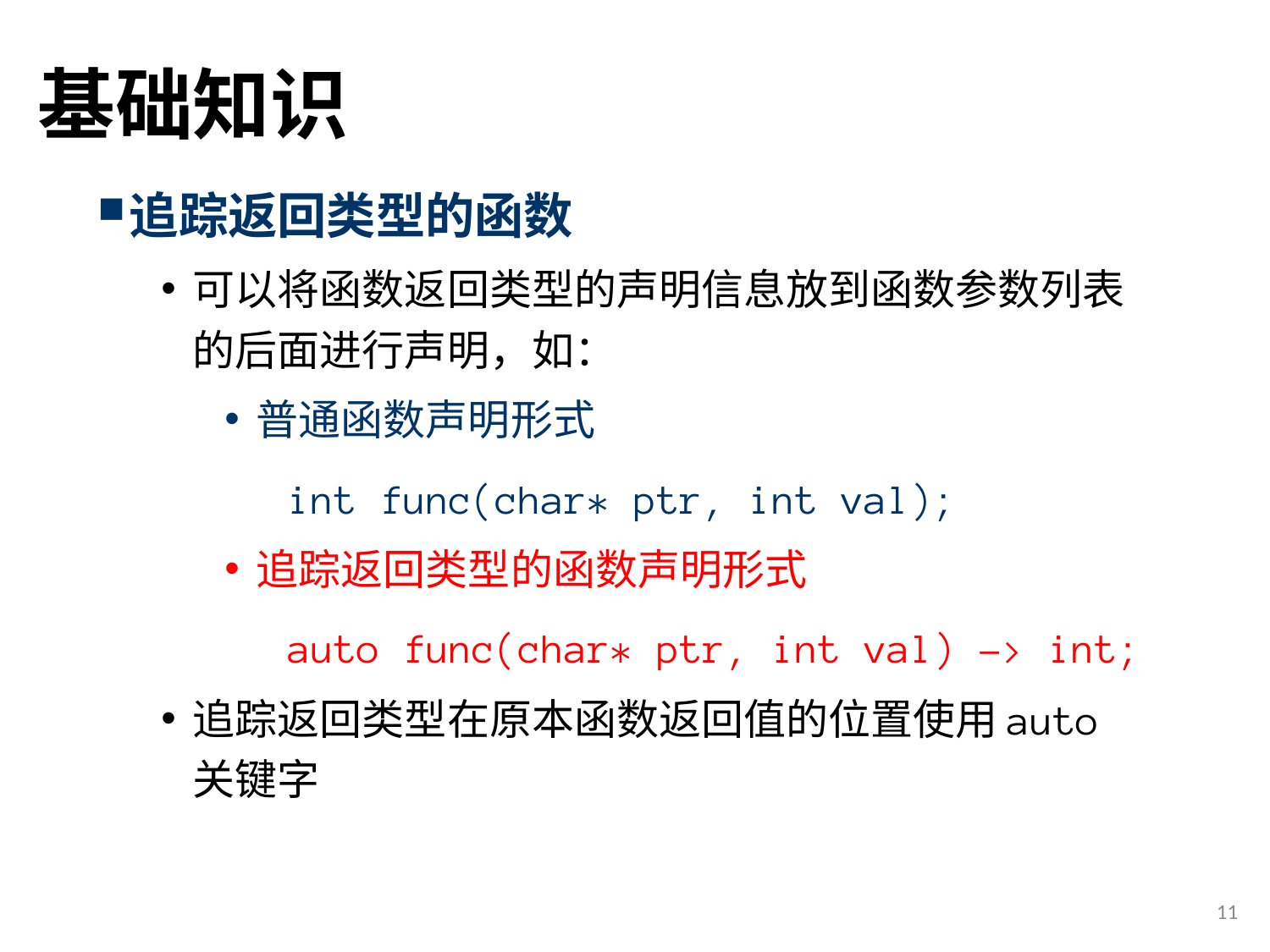

# 基础知识
追踪返回类型的函数
可以将函数返回类型的声明信息放到函数参数列表的后面进行声明，如：
普通函数声明形式
	int func(char* ptr, int val);
追踪返回类型的函数声明形式
	auto func(char* ptr, int val) -> int;
追踪返回类型在原本函数返回值的位置使用auto关键字
11